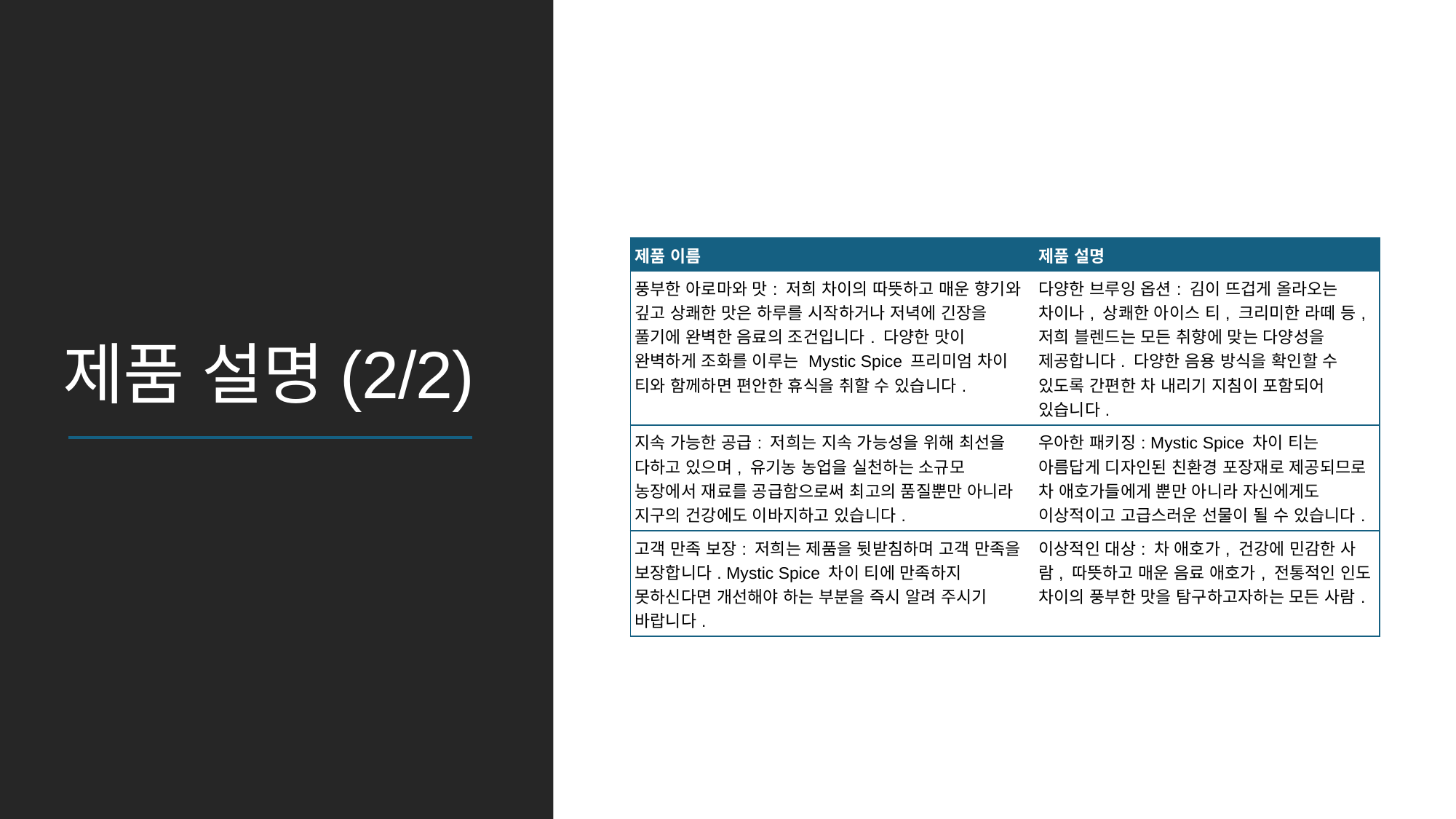

# 제품 설명(2/2)
| 제품 이름 | 제품 설명 |
| --- | --- |
| 풍부한 아로마와 맛: 저희 차이의 따뜻하고 매운 향기와 깊고 상쾌한 맛은 하루를 시작하거나 저녁에 긴장을 풀기에 완벽한 음료의 조건입니다. 다양한 맛이 완벽하게 조화를 이루는 Mystic Spice 프리미엄 차이 티와 함께하면 편안한 휴식을 취할 수 있습니다. | 다양한 브루잉 옵션: 김이 뜨겁게 올라오는 차이나, 상쾌한 아이스 티, 크리미한 라떼 등, 저희 블렌드는 모든 취향에 맞는 다양성을 제공합니다. 다양한 음용 방식을 확인할 수 있도록 간편한 차 내리기 지침이 포함되어 있습니다. |
| 지속 가능한 공급: 저희는 지속 가능성을 위해 최선을 다하고 있으며, 유기농 농업을 실천하는 소규모 농장에서 재료를 공급함으로써 최고의 품질뿐만 아니라 지구의 건강에도 이바지하고 있습니다. | 우아한 패키징: Mystic Spice 차이 티는 아름답게 디자인된 친환경 포장재로 제공되므로 차 애호가들에게 뿐만 아니라 자신에게도 이상적이고 고급스러운 선물이 될 수 있습니다. |
| 고객 만족 보장: 저희는 제품을 뒷받침하며 고객 만족을 보장합니다. Mystic Spice 차이 티에 만족하지 못하신다면 개선해야 하는 부분을 즉시 알려 주시기 바랍니다. | 이상적인 대상: 차 애호가, 건강에 민감한 사람, 따뜻하고 매운 음료 애호가, 전통적인 인도 차이의 풍부한 맛을 탐구하고자하는 모든 사람. |